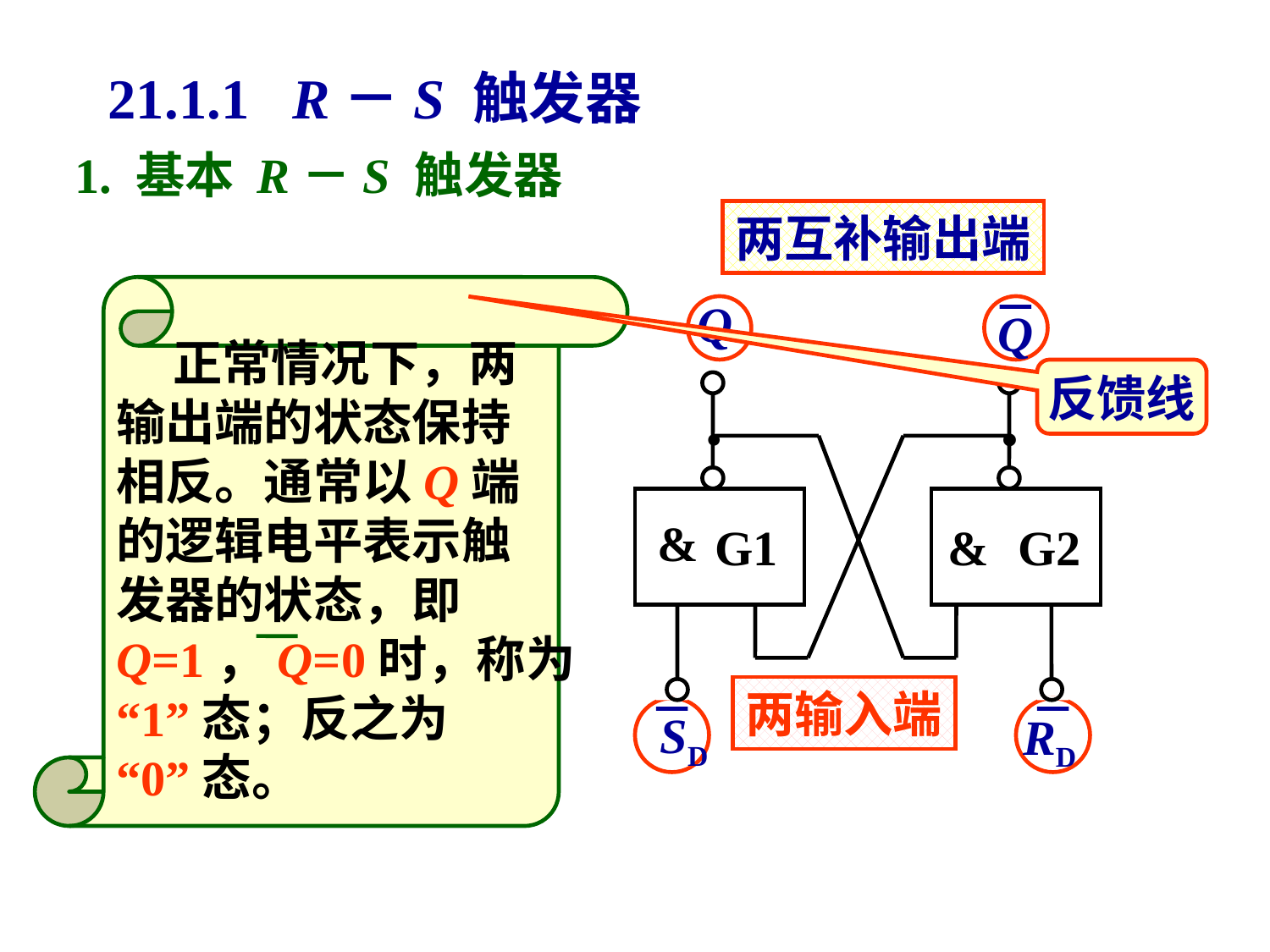

21.1.1   R－S 触发器
1. 基本 R－S 触发器
两互补输出端
    正常情况下，两
输出端的状态保持
相反。通常以Q端
的逻辑电平表示触
发器的状态，即
Q=1，Q=0时，称为
“1”态；反之为
“0”态。

Q
Q

.
.

&
G1
&
G2

SD

RD

反馈线
两输入端